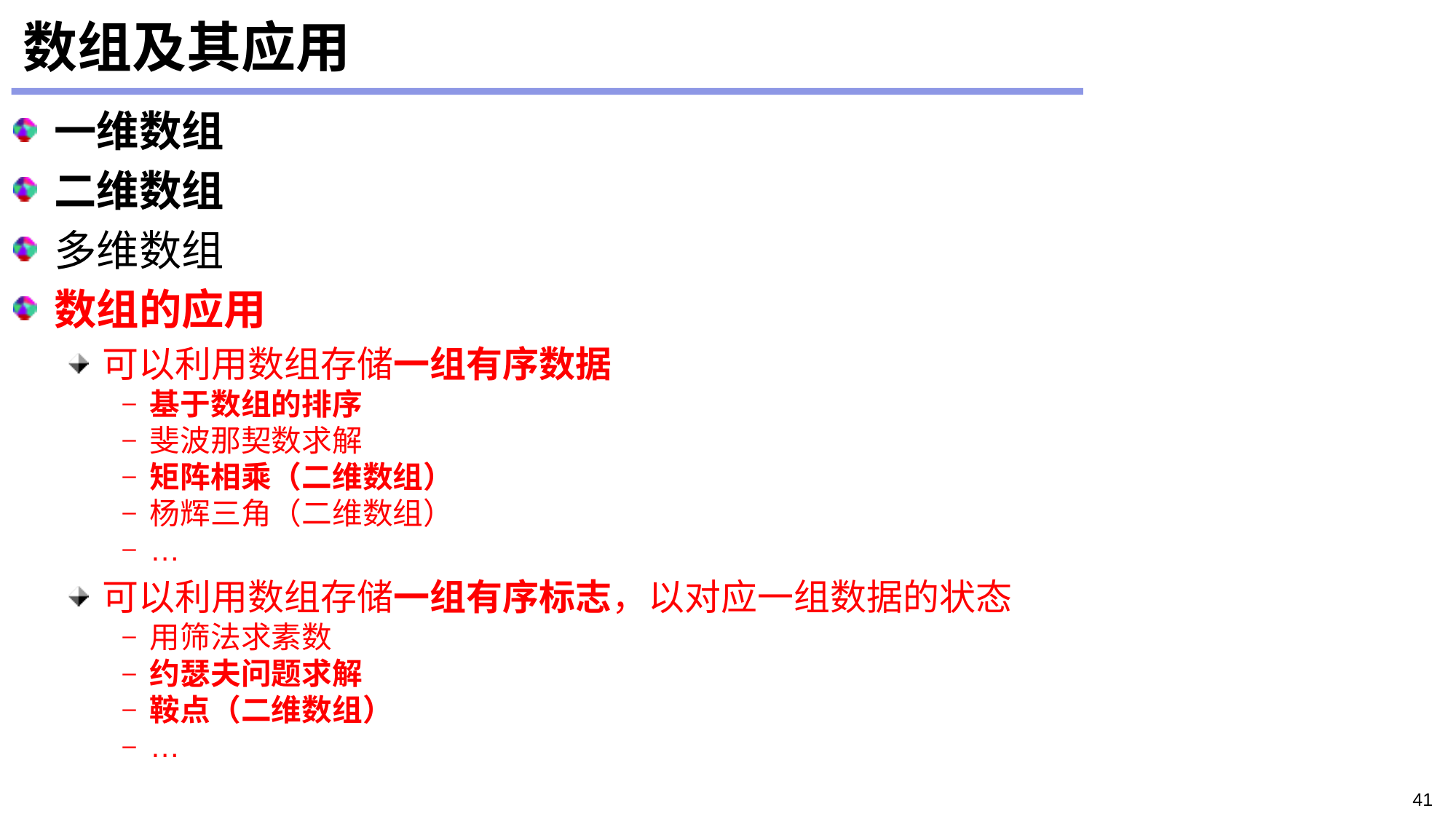

# 数组及其应用
一维数组
二维数组
多维数组
数组的应用
可以利用数组存储一组有序数据
基于数组的排序
斐波那契数求解
矩阵相乘（二维数组）
杨辉三角（二维数组）
…
可以利用数组存储一组有序标志，以对应一组数据的状态
用筛法求素数
约瑟夫问题求解
鞍点（二维数组）
…
41